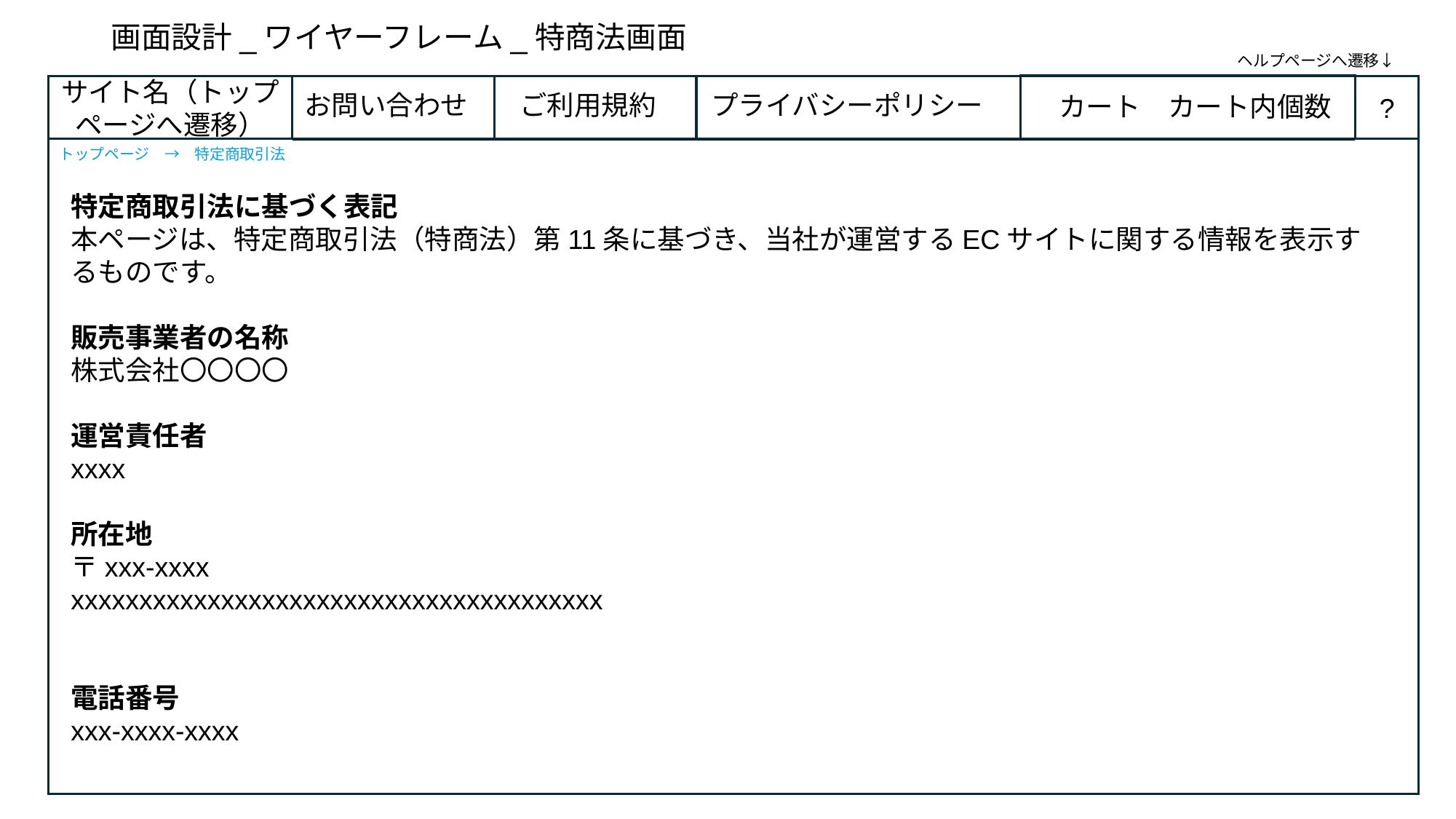

# 画面設計_ワイヤーフレーム_特商法画面
ヘルプページへ遷移↓
プライバシーポリシー

ご利用規約

お問い合わせ
サイト名（トップページへ遷移）

?
カート　カート内個数
トップページ　→　特定商取引法
特定商取引法に基づく表記
本ページは、特定商取引法（特商法）第11条に基づき、当社が運営するECサイトに関する情報を表示するものです。

販売事業者の名称
株式会社〇〇〇〇

運営責任者
xxxx

所在地
〒xxx-xxxx
xxxxxxxxxxxxxxxxxxxxxxxxxxxxxxxxxxxxxxx

電話番号
xxx-xxxx-xxxx